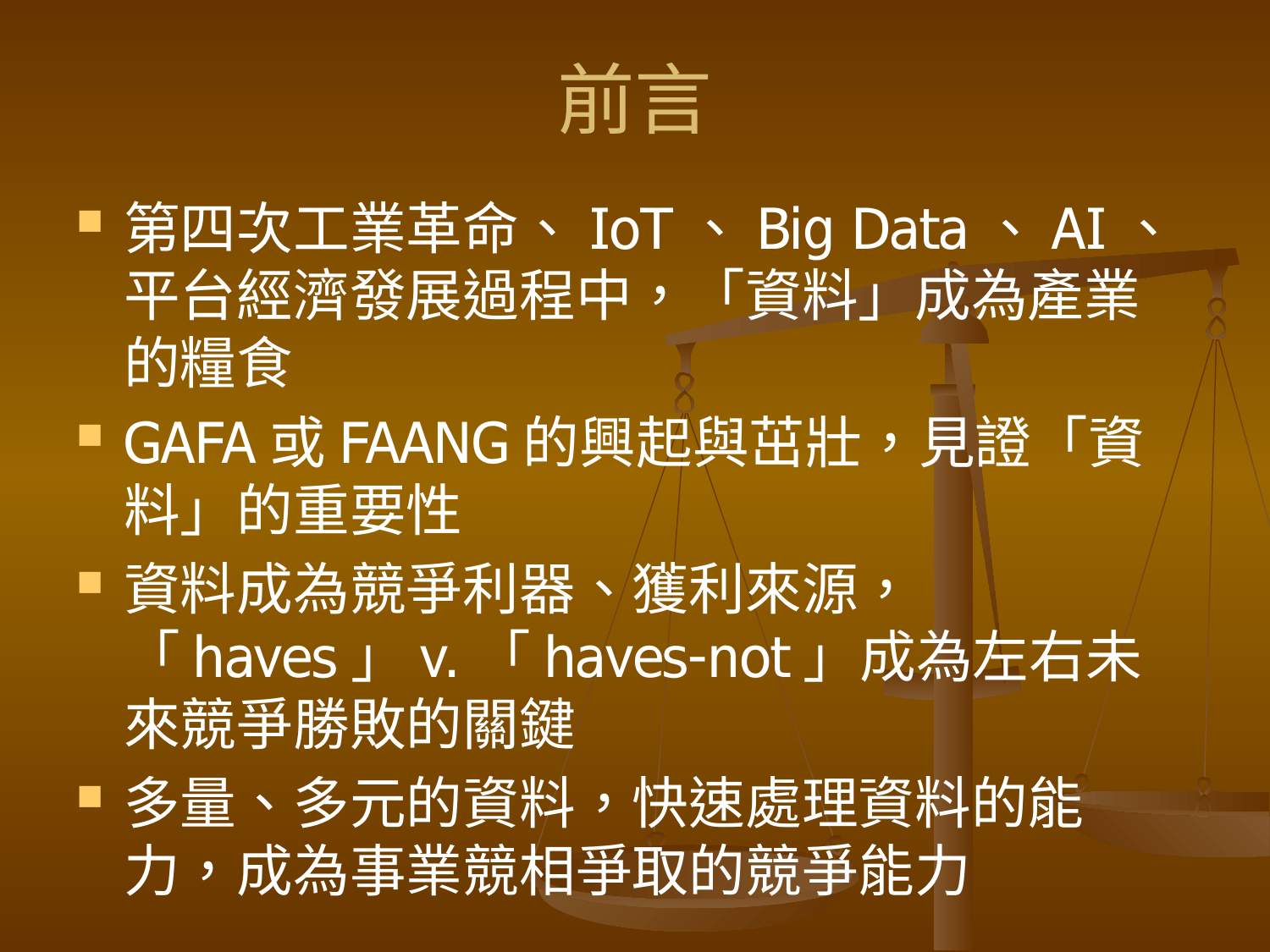

# 前言
第四次工業革命、IoT、Big Data、AI、平台經濟發展過程中，「資料」成為產業的糧食
GAFA或FAANG的興起與茁壯，見證「資料」的重要性
資料成為競爭利器、獲利來源，「haves」v.「haves-not」成為左右未來競爭勝敗的關鍵
多量、多元的資料，快速處理資料的能力，成為事業競相爭取的競爭能力